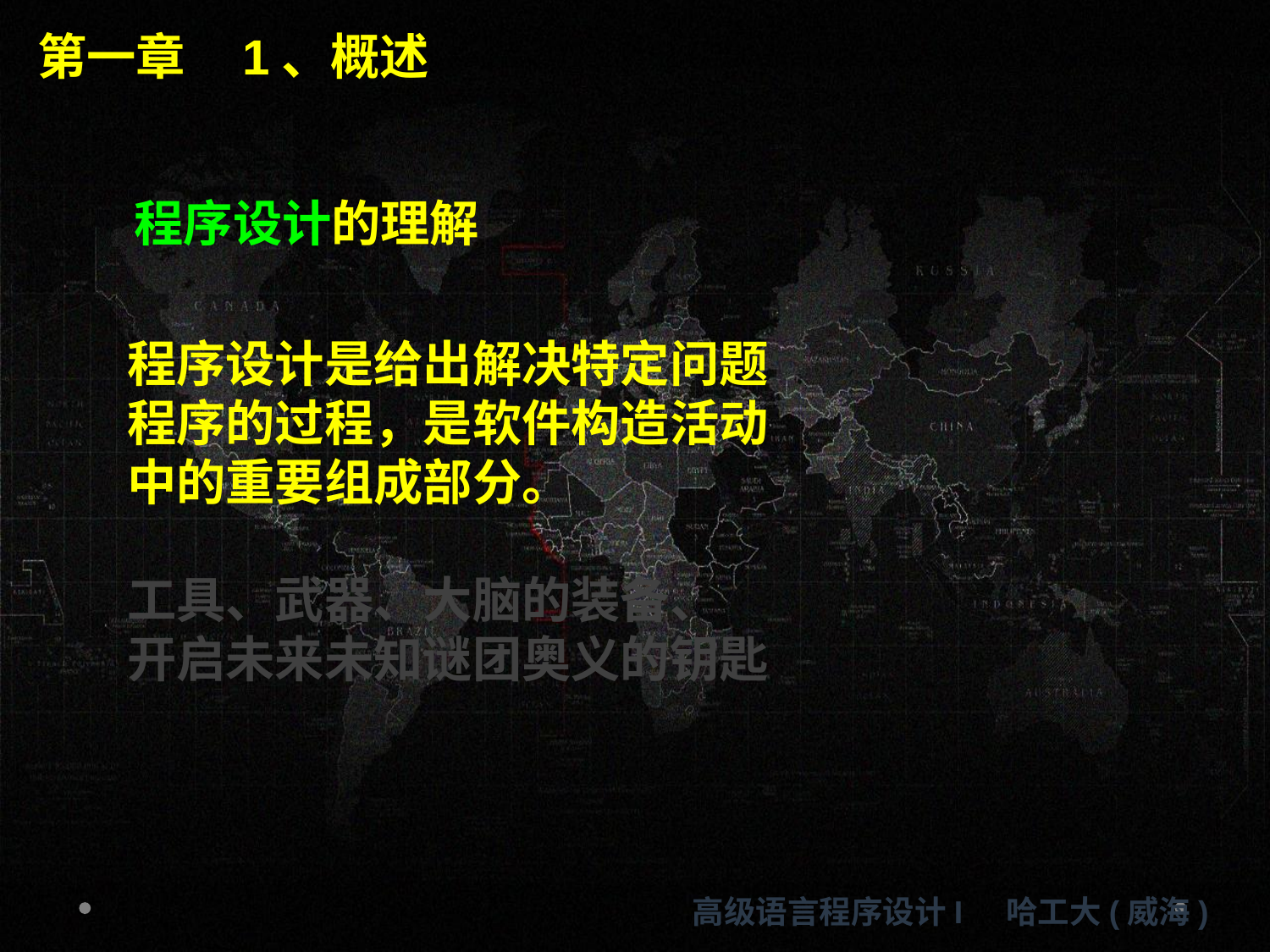

第一章    1、概述
程序设计的理解
程序设计是给出解决特定问题程序的过程，是软件构造活动中的重要组成部分。

工具、武器、大脑的装备、
开启未来未知谜团奥义的钥匙